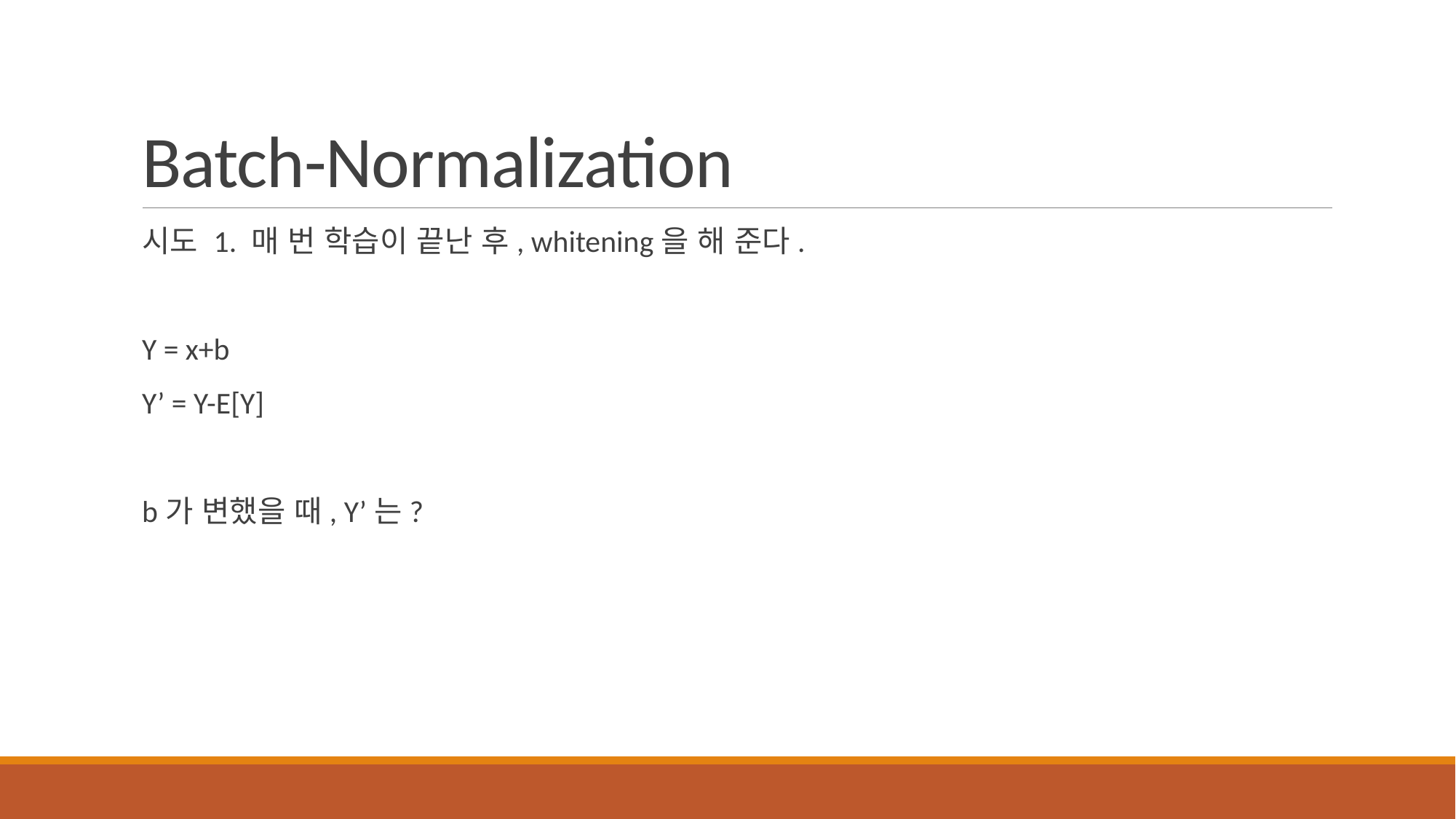

# Batch-Normalization
시도 1. 매 번 학습이 끝난 후, whitening을 해 준다.

Y = x+b
Y’ = Y-E[Y]

b가 변했을 때, Y’는?